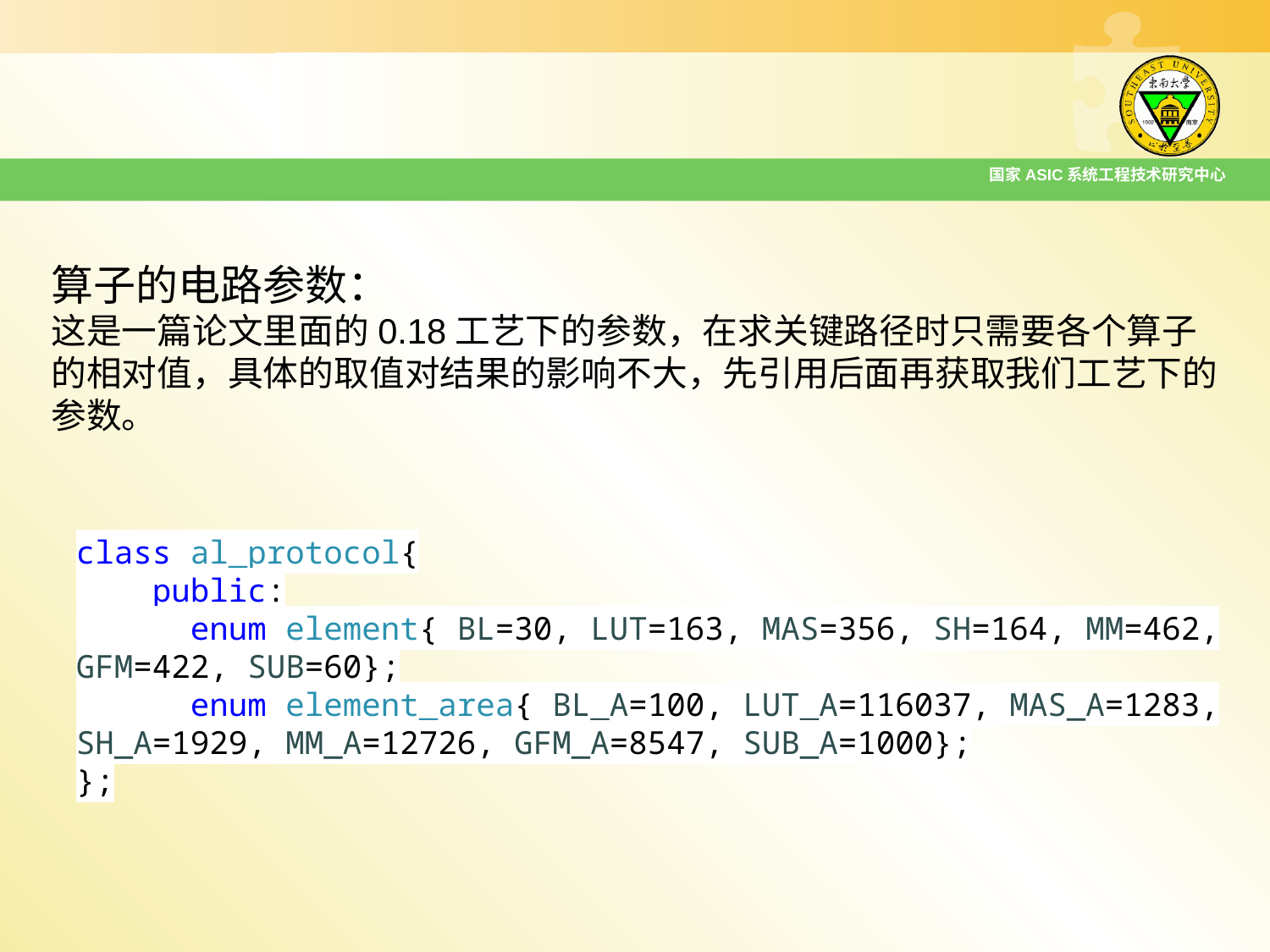

国家ASIC系统工程技术研究中心
算子的电路参数：
这是一篇论文里面的0.18工艺下的参数，在求关键路径时只需要各个算子的相对值，具体的取值对结果的影响不大，先引用后面再获取我们工艺下的参数。
class al_protocol{
    public:
      enum element{ BL=30, LUT=163, MAS=356, SH=164, MM=462, GFM=422, SUB=60};
      enum element_area{ BL_A=100, LUT_A=116037, MAS_A=1283, SH_A=1929, MM_A=12726, GFM_A=8547, SUB_A=1000};
};